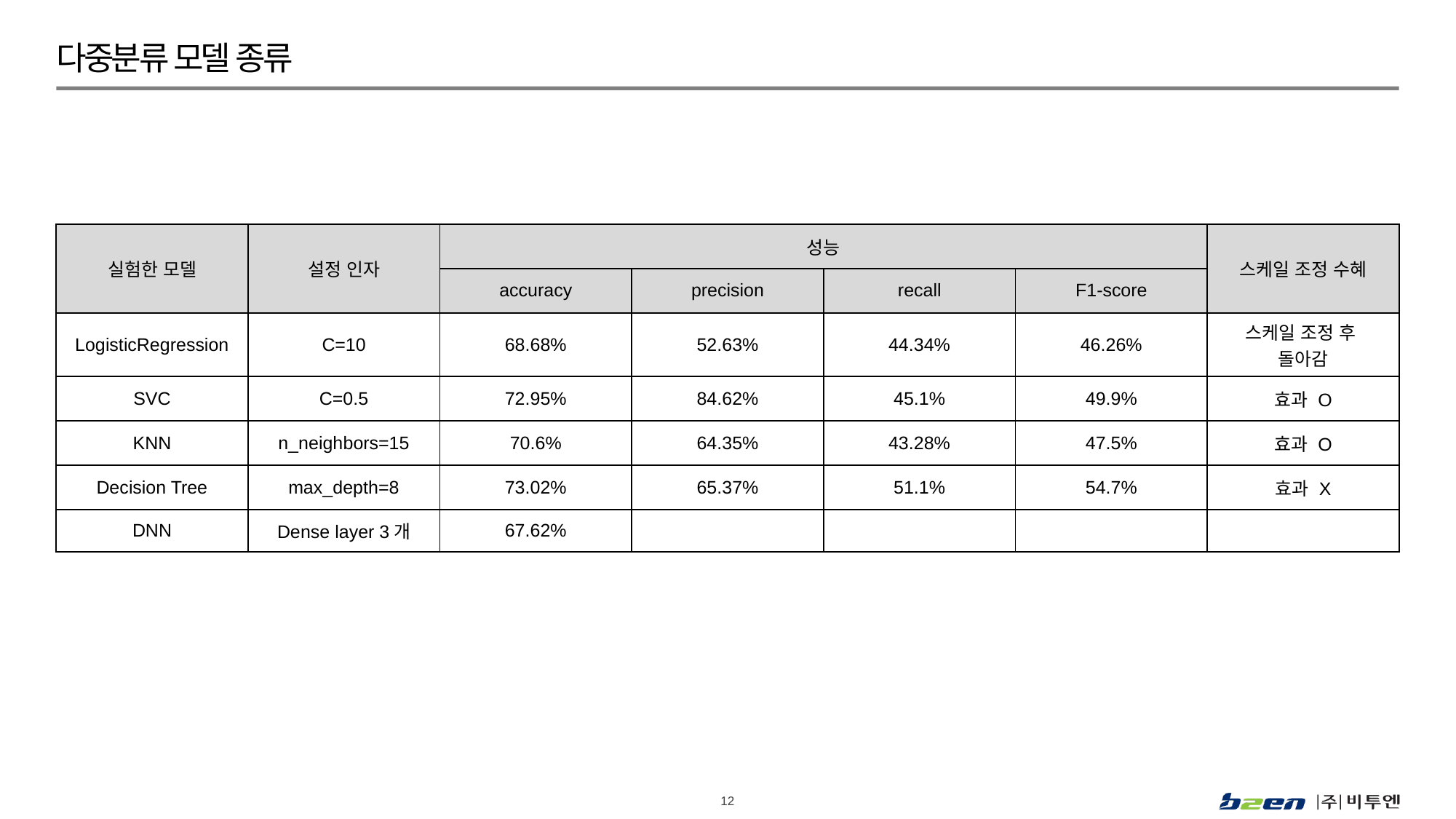

# 다중분류 모델 종류

| 실험한 모델 | 설정 인자 | 성능 |  |  |  | 스케일 조정 수혜 |
| --- | --- | --- | --- | --- | --- | --- |
|  |  | accuracy | precision | recall | F1-score |  |
| LogisticRegression | C=10 | 68.68% | 52.63% | 44.34% | 46.26% | 스케일 조정 후  돌아감 |
| SVC | C=0.5 | 72.95% | 84.62% | 45.1% | 49.9% | 효과 O |
| KNN | n\_neighbors=15 | 70.6% | 64.35% | 43.28% | 47.5% | 효과 O |
| Decision Tree | max\_depth=8 | 73.02% | 65.37% | 51.1% | 54.7% | 효과 X |
| DNN | Dense layer 3개 | 67.62% |  |  |  |  |
12